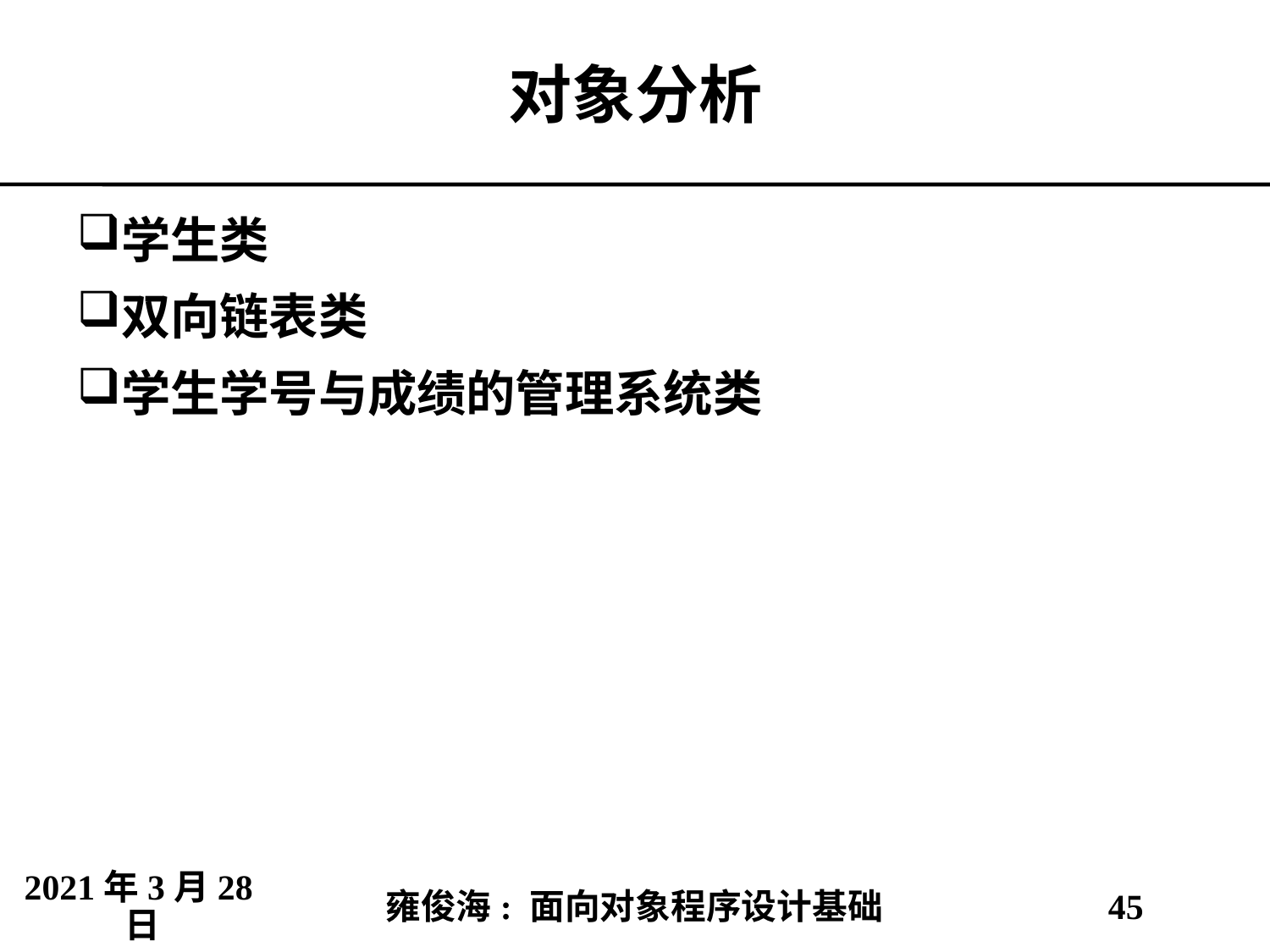

# 对象分析

学生类
双向链表类
学生学号与成绩的管理系统类
2021年3月28日
雍俊海: 面向对象程序设计基础
45